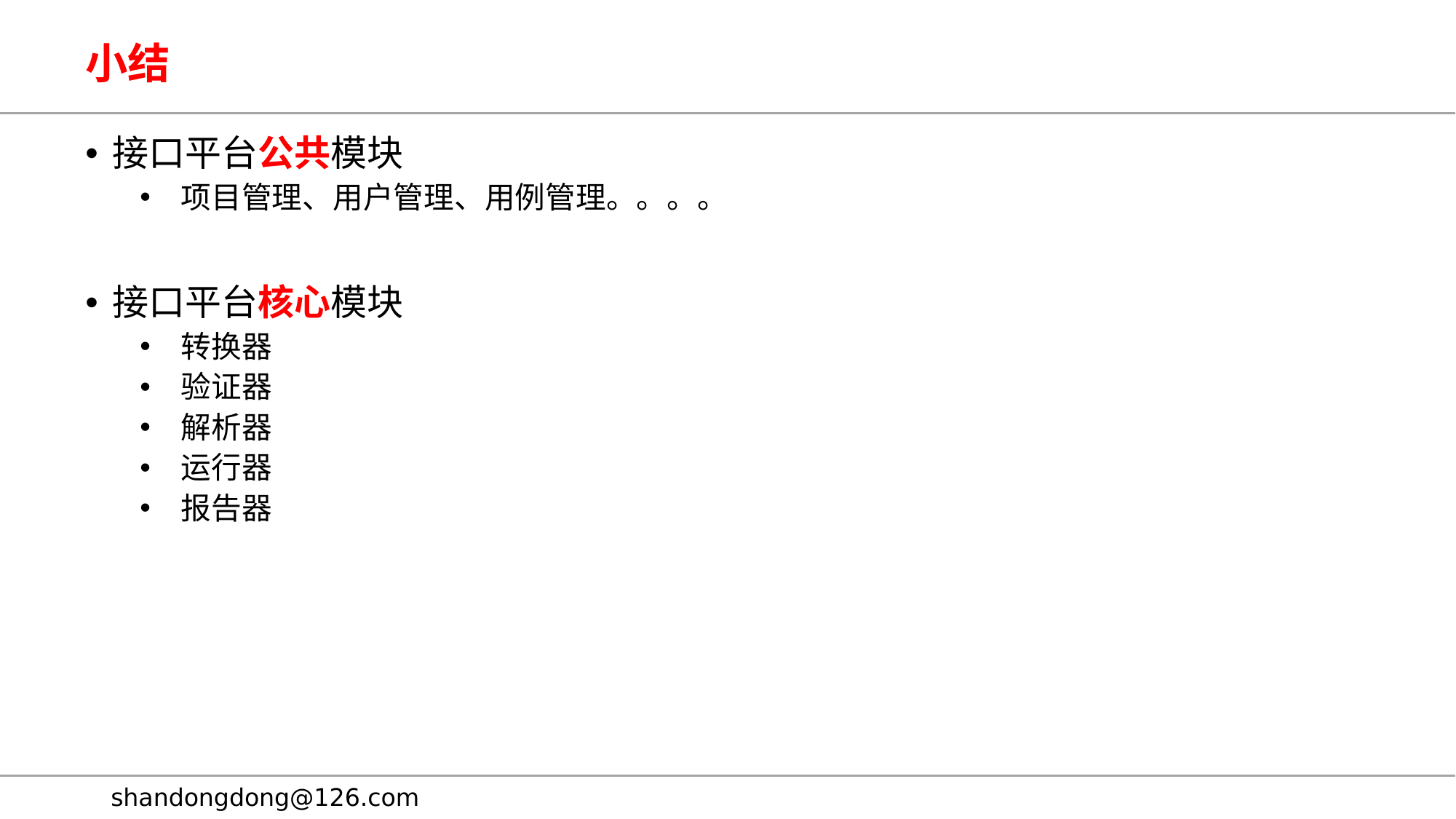

# 小结
接口平台公共模块
项目管理、用户管理、用例管理。。。。

接口平台核心模块
转换器
验证器
解析器
运行器
报告器